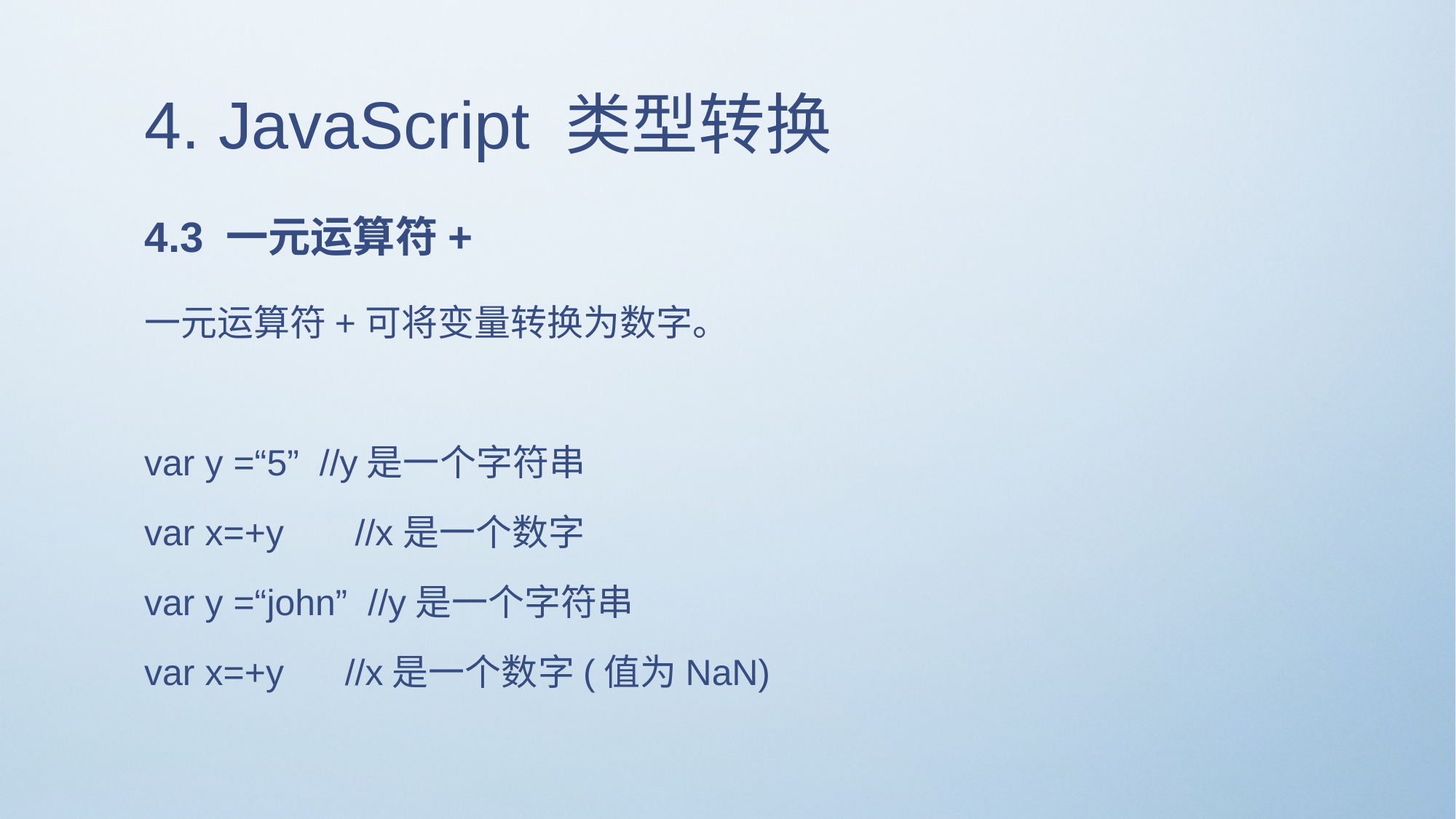

4. JavaScript 类型转换
4.3 一元运算符+
一元运算符+可将变量转换为数字。

var y =“5”  //y是一个字符串
var x=+y       //x是一个数字
var y =“john”  //y是一个字符串
var x=+y      //x是一个数字(值为NaN)